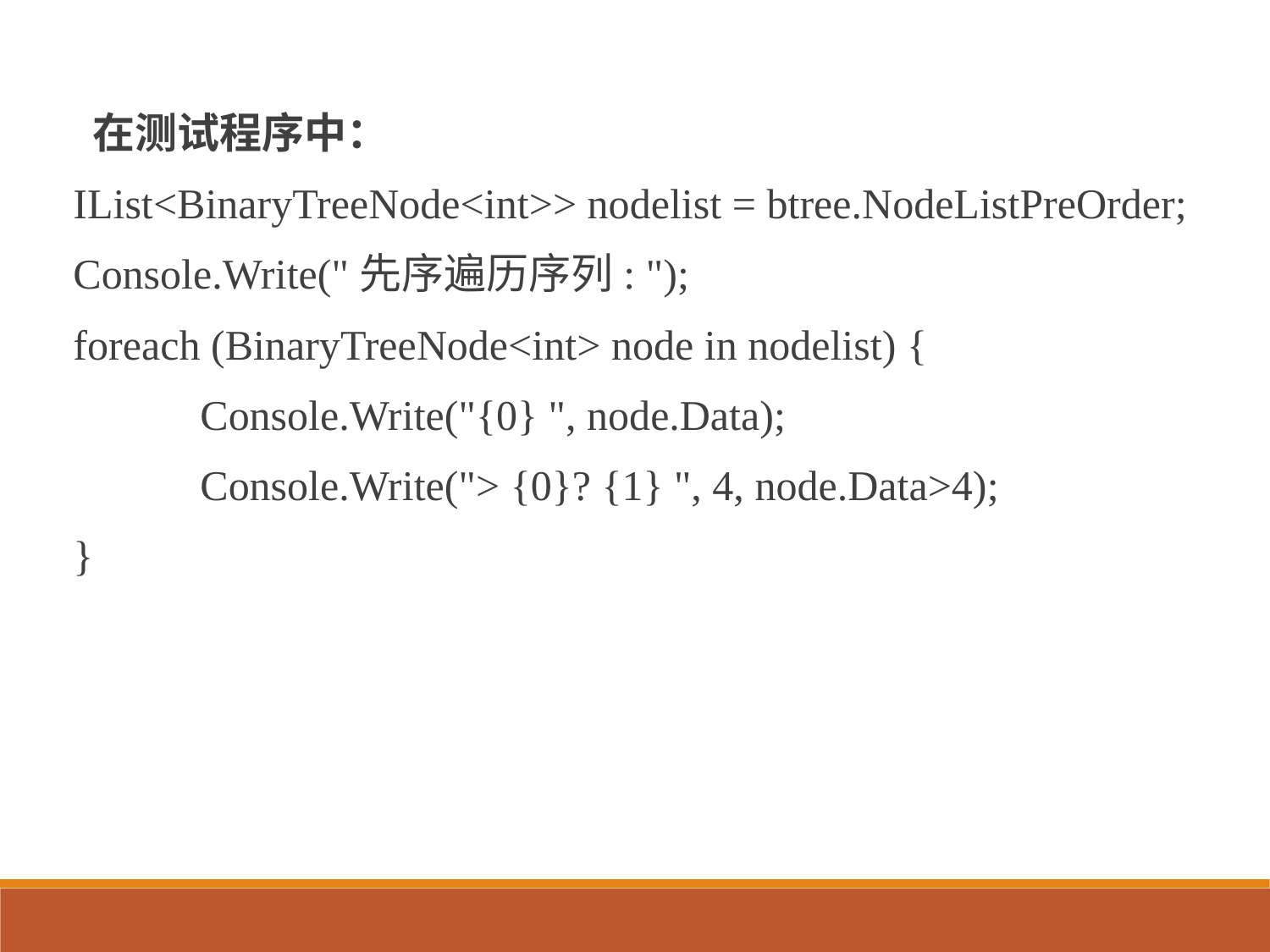

在测试程序中：
IList<BinaryTreeNode<int>> nodelist = btree.NodeListPreOrder;
Console.Write("先序遍历序列: ");
foreach (BinaryTreeNode<int> node in nodelist) {
	Console.Write("{0} ", node.Data);
	Console.Write("> {0}? {1} ", 4, node.Data>4);
}